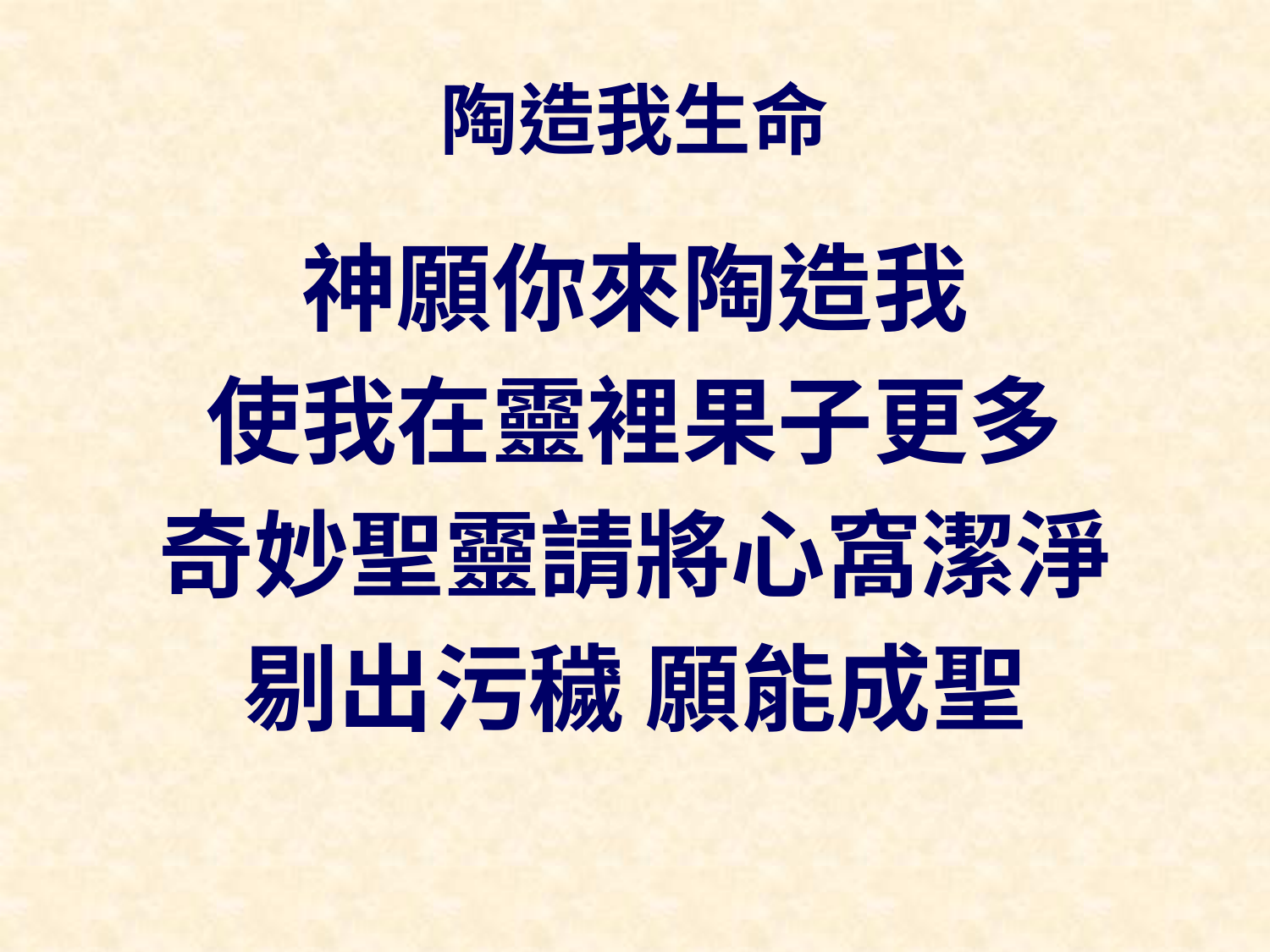

# 陶造我生命
神願你來陶造我
使我在靈裡果子更多
奇妙聖靈請將心窩潔淨
剔出污穢 願能成聖